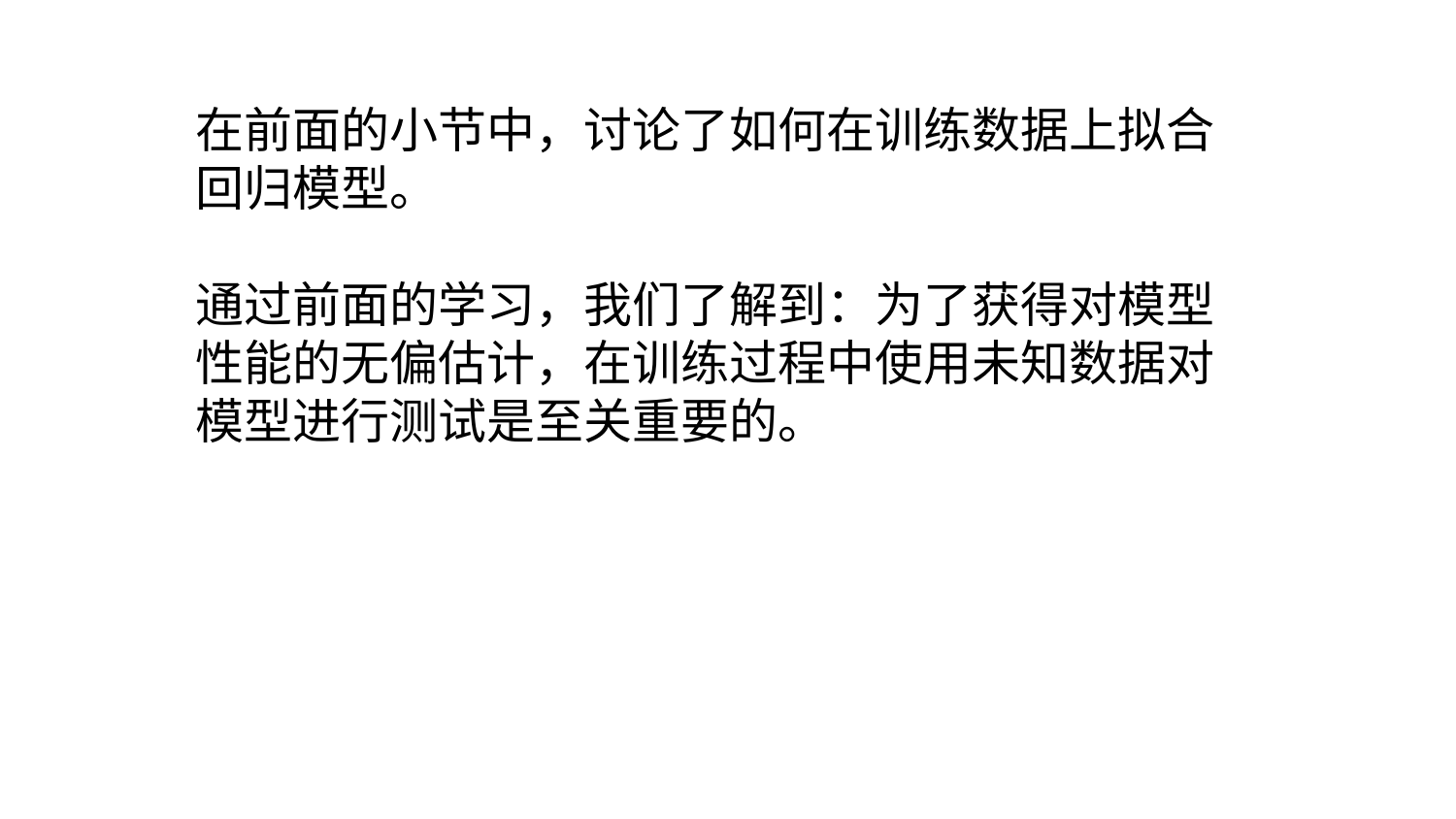

在前面的小节中，讨论了如何在训练数据上拟合回归模型。

通过前面的学习，我们了解到：为了获得对模型性能的无偏估计，在训练过程中使用未知数据对模型进行测试是至关重要的。